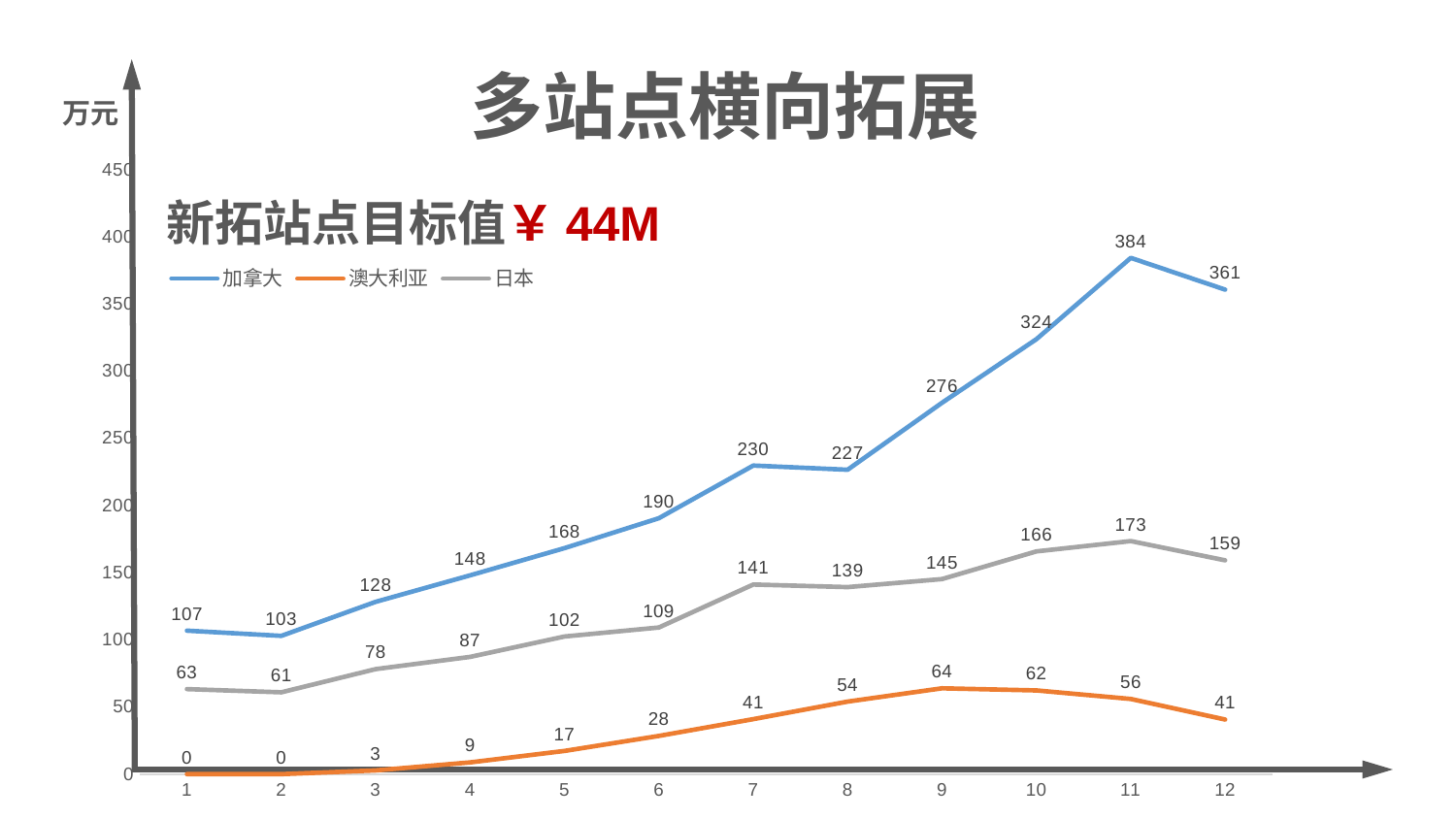

多站点横向拓展
万元

### Chart

| Category | 加拿大 | 澳大利亚 | 日本 |
|---|---|---|---|
| 1 | 106.7756 | 0.0 | 63.3 |
| 2 | 102.9294 | 0.0 | 60.9 |
| 3 | 128.2437 | 2.7466 | 78.1863 |
| 4 | 147.9482 | 8.7207 | 87.2741 |
| 5 | 168.2375 | 17.2355 | 102.4331 |
| 6 | 190.4689 | 28.428 | 109.1352 |
| 7 | 229.715 | 40.9253 | 141.1382 |
| 8 | 226.6226 | 53.9721 | 139.2076 |
| 9 | 276.4449 | 63.8607 | 145.2051 |
| 10 | 323.7976 | 62.282 | 165.8083 |
| 11 | 384.3112 | 55.9644 | 173.4597 |
| 12 | 360.6742 | 40.6512 | 159.1476 |
新拓站点目标值￥44M